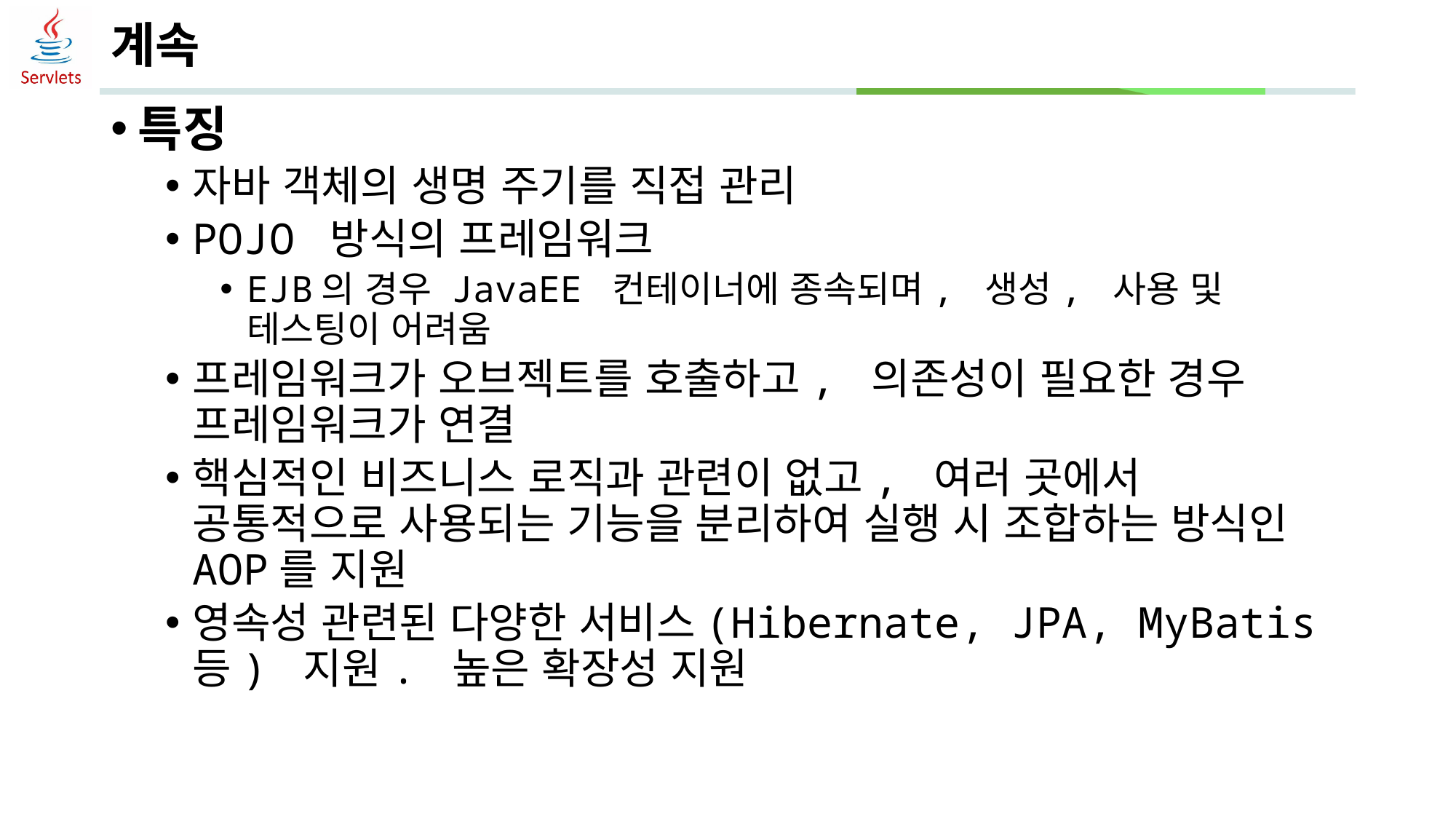

# 계속
특징
자바 객체의 생명 주기를 직접 관리
POJO 방식의 프레임워크
EJB의 경우 JavaEE 컨테이너에 종속되며, 생성, 사용 및 테스팅이 어려움
프레임워크가 오브젝트를 호출하고, 의존성이 필요한 경우 프레임워크가 연결
핵심적인 비즈니스 로직과 관련이 없고, 여러 곳에서 공통적으로 사용되는 기능을 분리하여 실행 시 조합하는 방식인 AOP를 지원
영속성 관련된 다양한 서비스(Hibernate, JPA, MyBatis등) 지원. 높은 확장성 지원